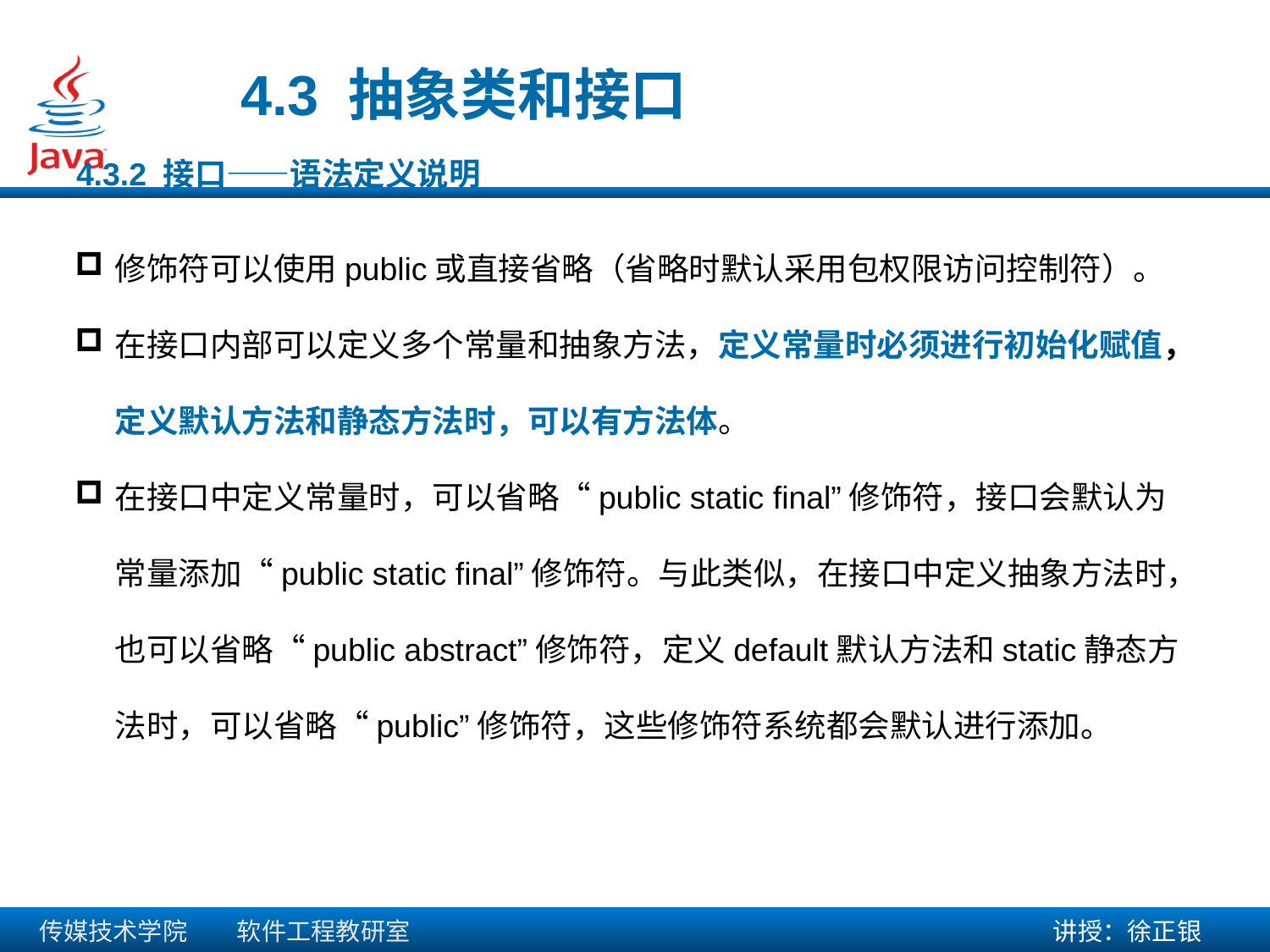

4.3 抽象类和接口
4.3.2 接口——语法定义说明
修饰符可以使用public或直接省略（省略时默认采用包权限访问控制符）。
在接口内部可以定义多个常量和抽象方法，定义常量时必须进行初始化赋值，定义默认方法和静态方法时，可以有方法体。
在接口中定义常量时，可以省略“public static final”修饰符，接口会默认为常量添加“public static final”修饰符。与此类似，在接口中定义抽象方法时，也可以省略“public abstract”修饰符，定义default默认方法和static静态方法时，可以省略“public”修饰符，这些修饰符系统都会默认进行添加。